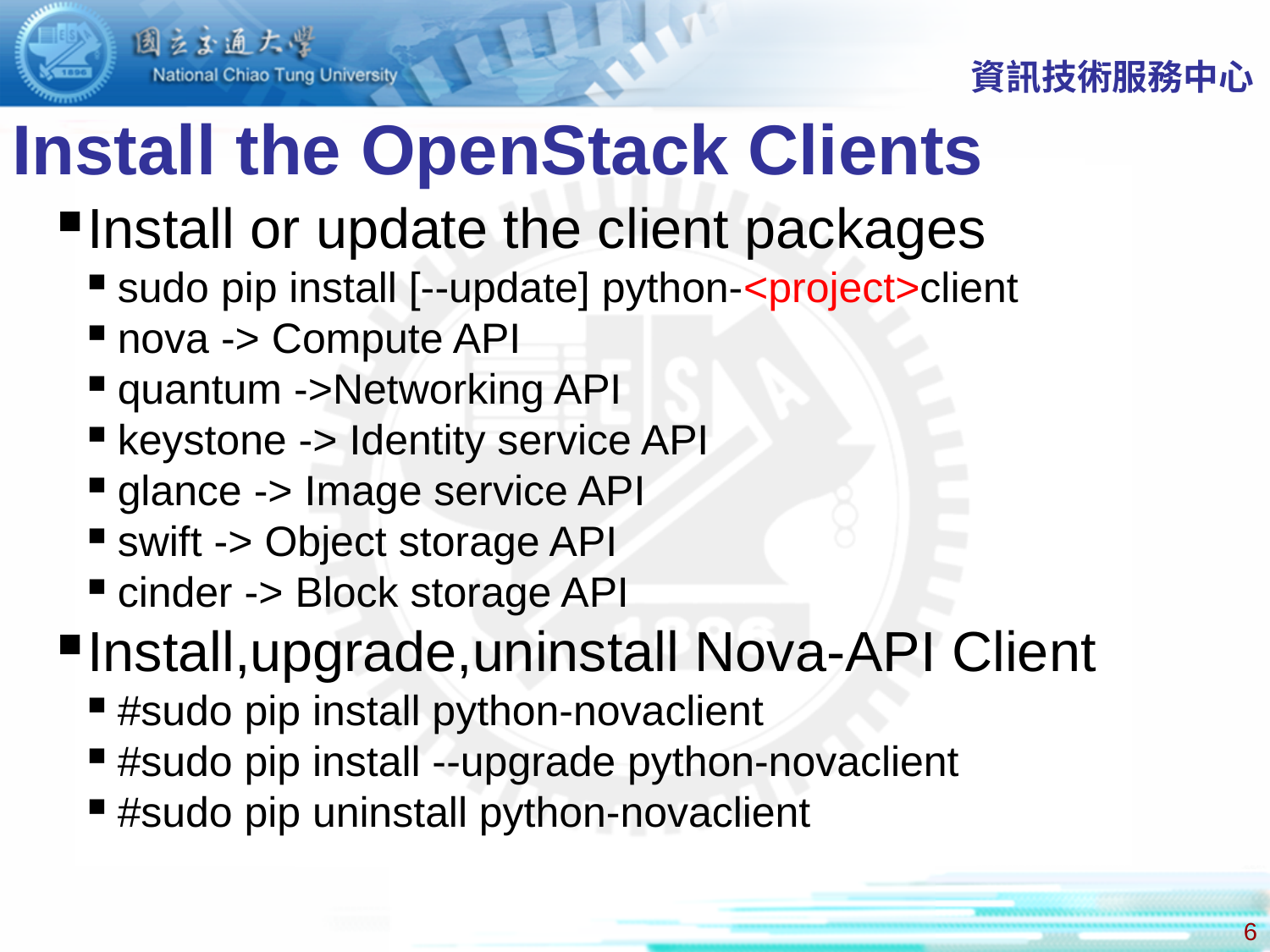

資訊技術服務中心
Install the OpenStack Clients
Install or update the client packages
sudo pip install [--update] python-<project>client
nova -> Compute API
quantum ->Networking API
keystone -> Identity service API
glance -> Image service API
swift -> Object storage API
cinder -> Block storage API
Install,upgrade,uninstall Nova-API Client
#sudo pip install python-novaclient
#sudo pip install --upgrade python-novaclient
#sudo pip uninstall python-novaclient